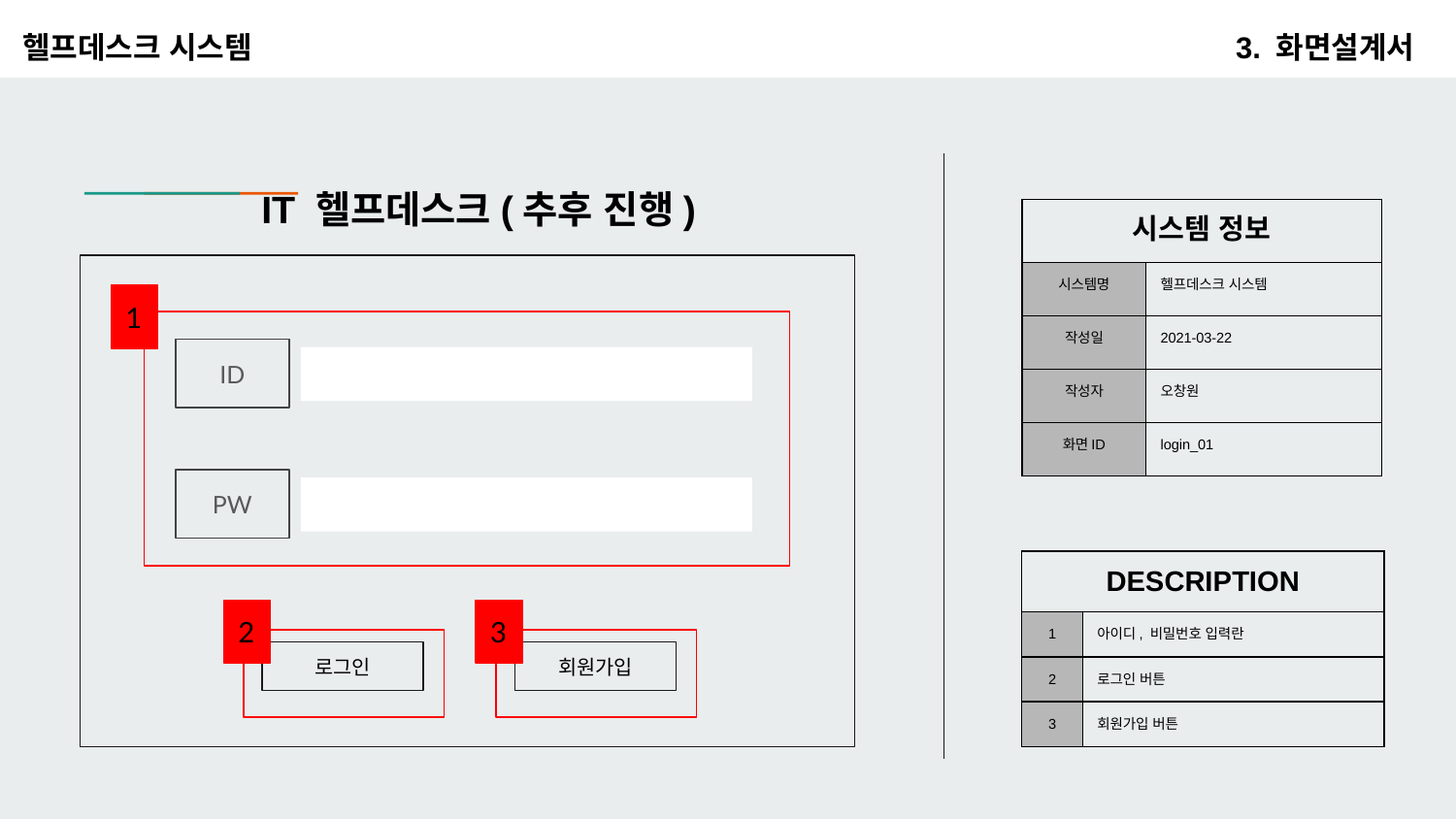

헬프데스크 시스템
3. 화면설계서
# IT 헬프데스크(추후 진행)
| 시스템 정보 |  |
| --- | --- |
| 시스템명 | 헬프데스크 시스템 |
| 작성일 | 2021-03-22 |
| 작성자 | 오창원 |
| 화면ID | login\_01 |

1

ID

PW

| DESCRIPTION |  |
| --- | --- |
| 1 | 아이디, 비밀번호 입력란 |
| 2 | 로그인 버튼 |
| 3 | 회원가입 버튼 |
2
3

로그인
회원가입